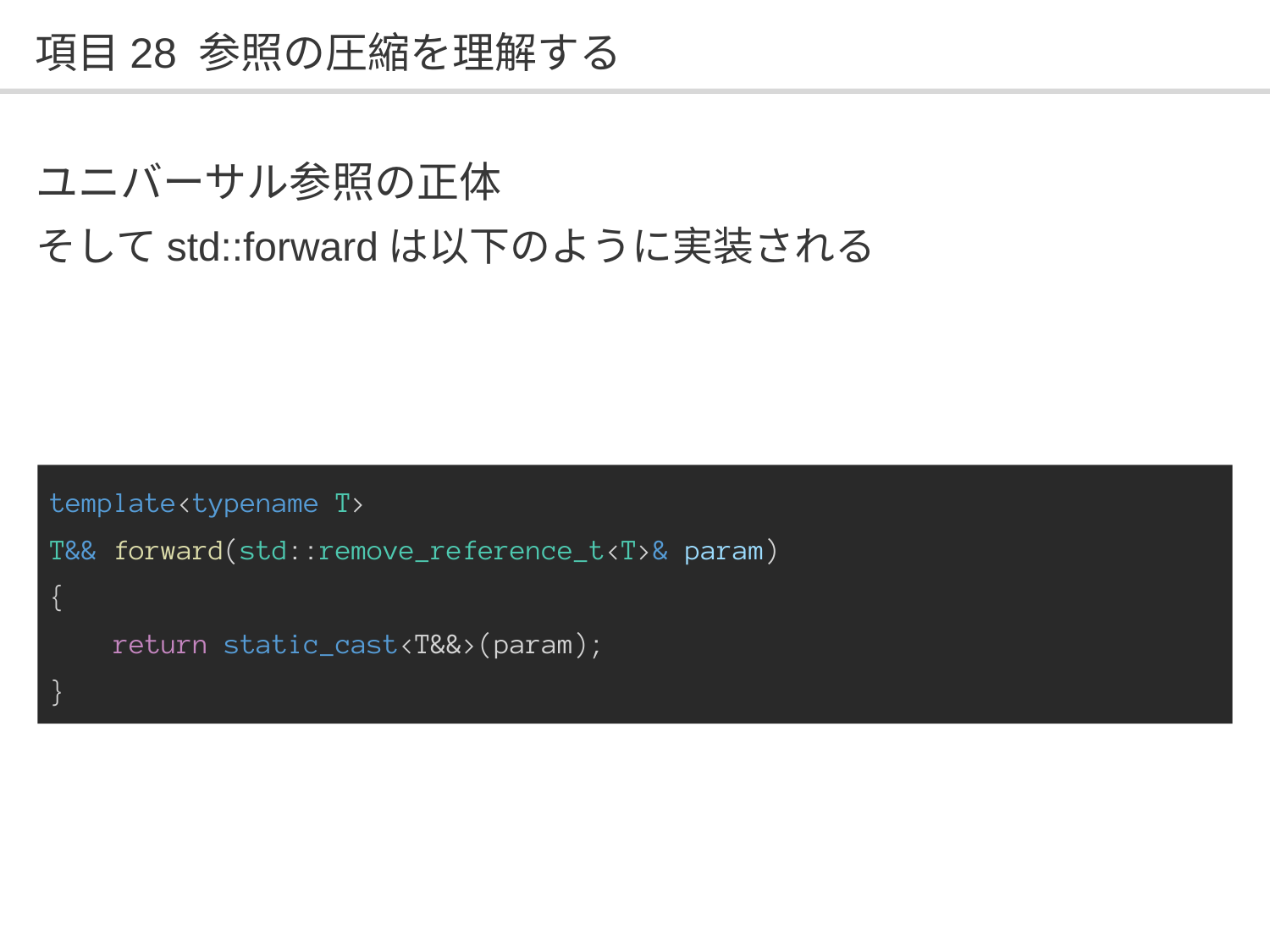

# 項目28 参照の圧縮を理解する
ユニバーサル参照の正体
そしてstd::forwardは以下のように実装される

template<typename T>
T&& forward(std::remove_reference_t<T>& param)
{
    return static_cast<T&&>(param);
}